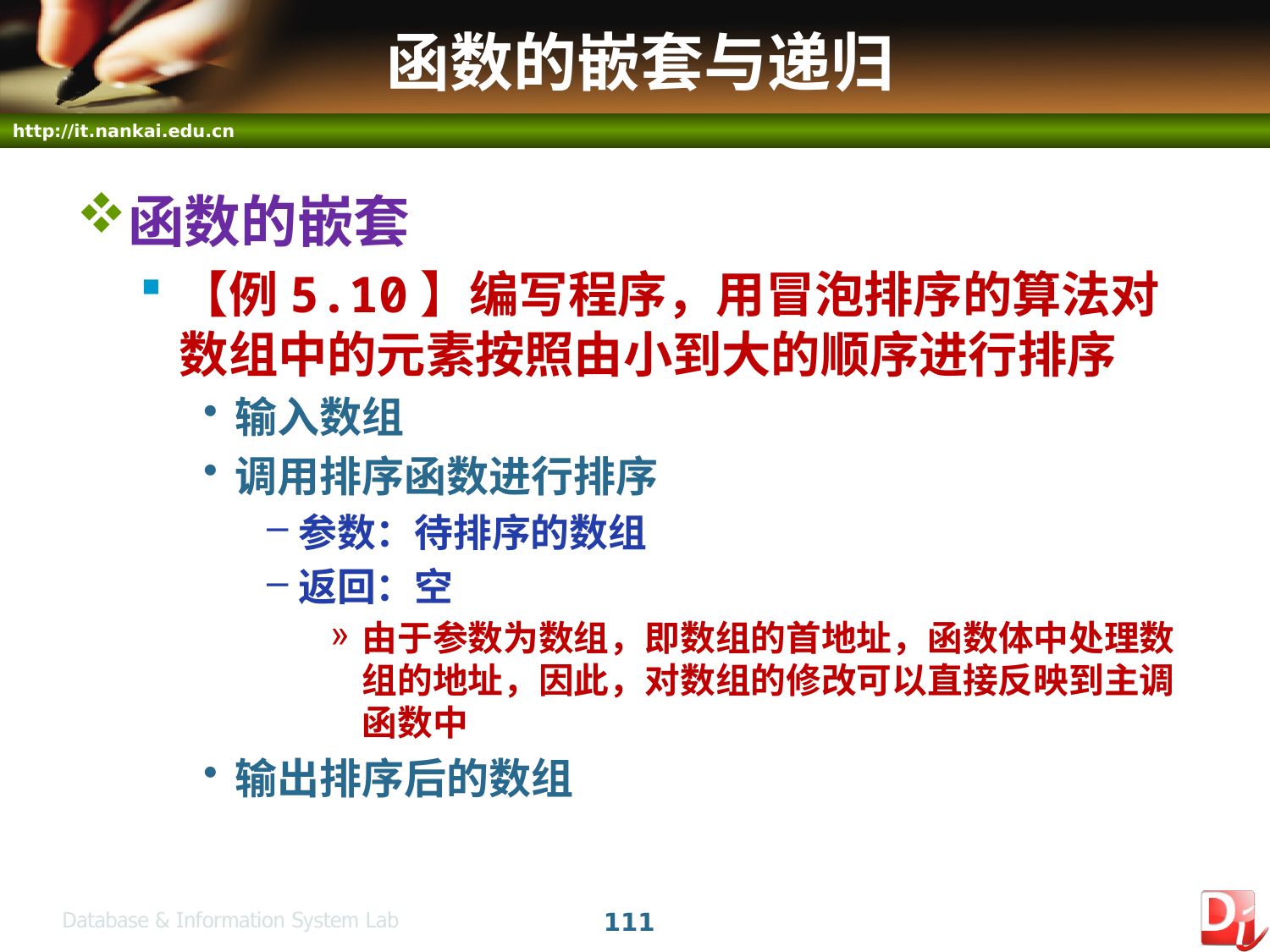

# 函数的嵌套与递归
函数的嵌套
【例5.10】编写程序，用冒泡排序的算法对数组中的元素按照由小到大的顺序进行排序
输入数组
调用排序函数进行排序
参数：待排序的数组
返回：空
由于参数为数组，即数组的首地址，函数体中处理数组的地址，因此，对数组的修改可以直接反映到主调函数中
输出排序后的数组
111
Database & Information System Lab